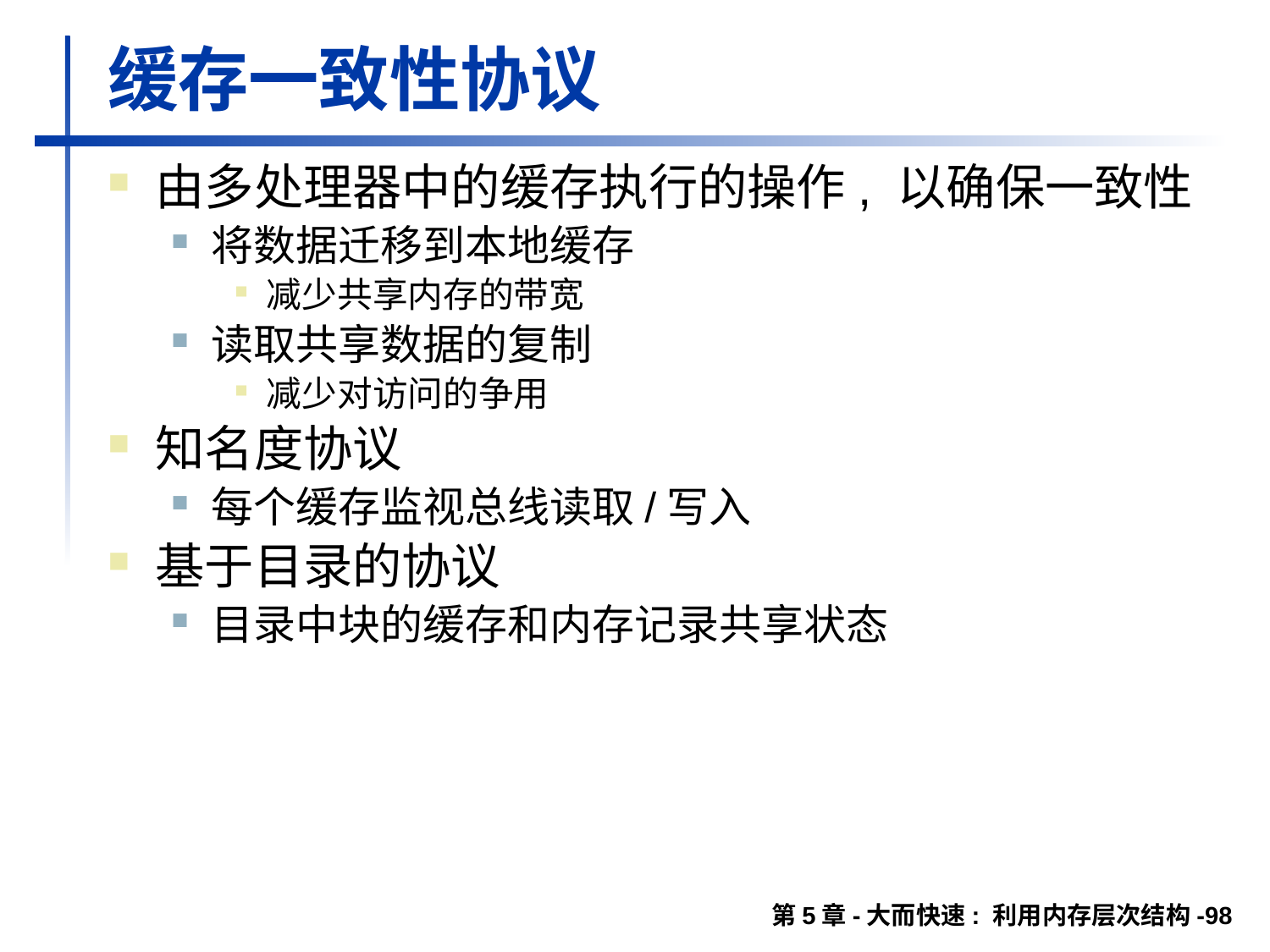

# 缓存一致性协议
由多处理器中的缓存执行的操作, 以确保一致性
将数据迁移到本地缓存
减少共享内存的带宽
读取共享数据的复制
减少对访问的争用
知名度协议
每个缓存监视总线读取/写入
基于目录的协议
目录中块的缓存和内存记录共享状态
第5章-大而快速: 利用内存层次结构-98